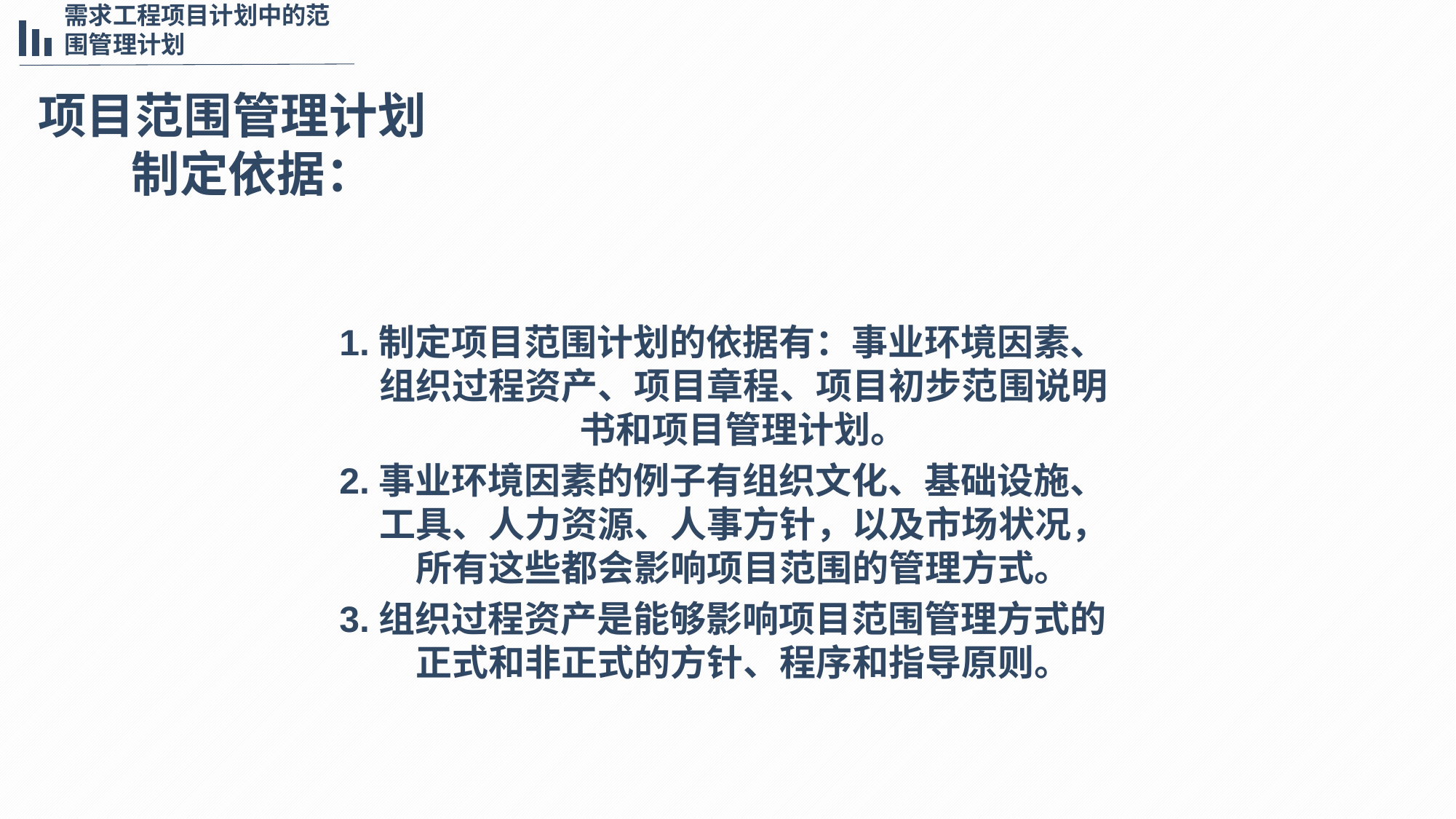

需求工程项目计划中的范围管理计划

项目范围管理计划制定依据：
1.制定项目范围计划的依据有：事业环境因素、组织过程资产、项目章程、项目初步范围说明书和项目管理计划。
2.事业环境因素的例子有组织文化、基础设施、工具、人力资源、人事方针，以及市场状况，所有这些都会影响项目范围的管理方式。
3.组织过程资产是能够影响项目范围管理方式的正式和非正式的方针、程序和指导原则。